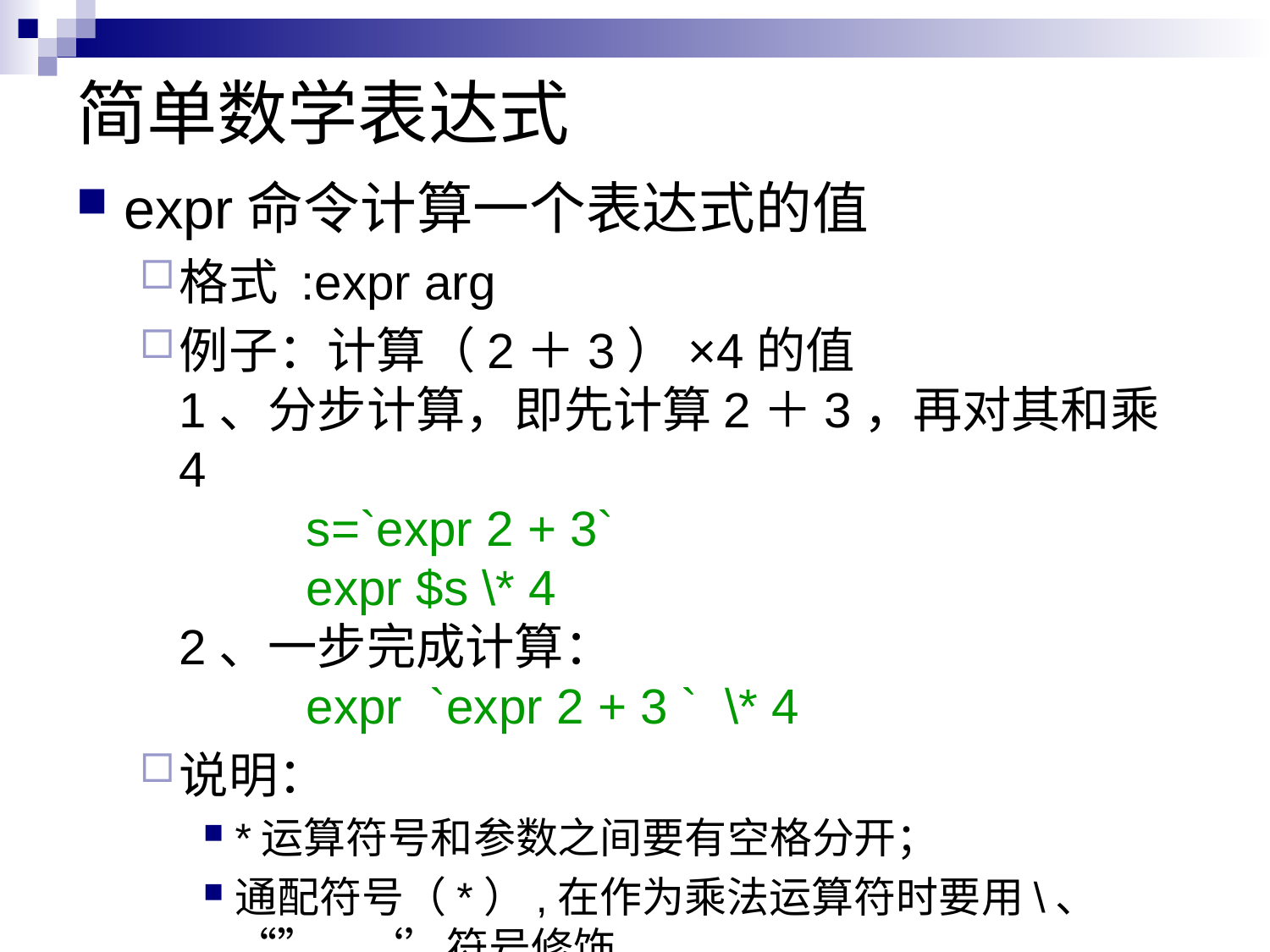

# 简单数学表达式
expr命令计算一个表达式的值
格式 :expr arg
例子：计算（2＋3）×4的值
1、分步计算，即先计算2＋3，再对其和乘4
	s=`expr 2 + 3`
	expr $s \* 4
2、一步完成计算：
	expr  `expr 2 + 3 `  \* 4
说明：
*运算符号和参数之间要有空格分开；
通配符号（*）,在作为乘法运算符时要用\、“”、‘’符号修饰